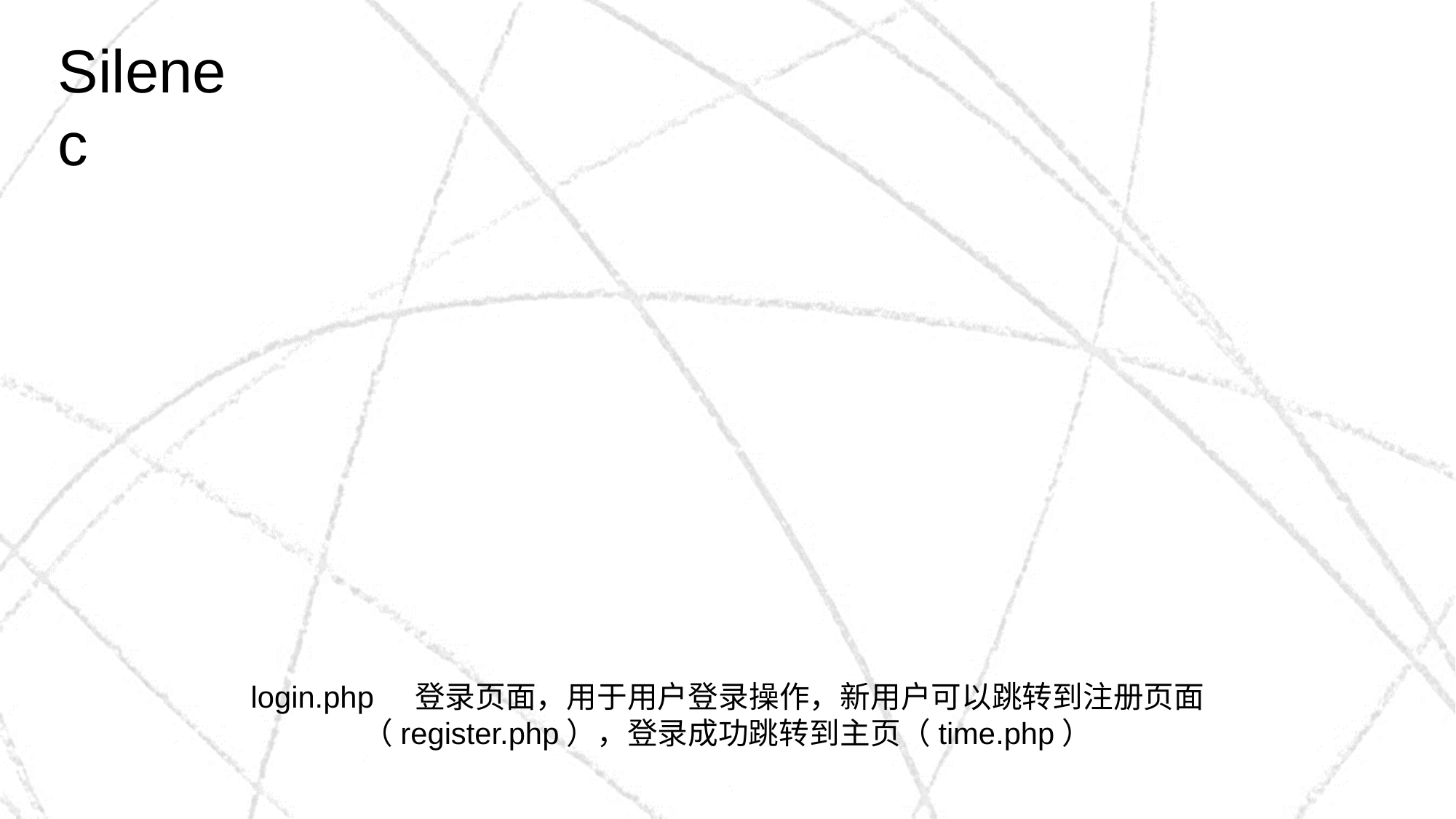

Silenec
login.php    登录页面，用于用户登录操作，新用户可以跳转到注册页面（register.php），登录成功跳转到主页（time.php）